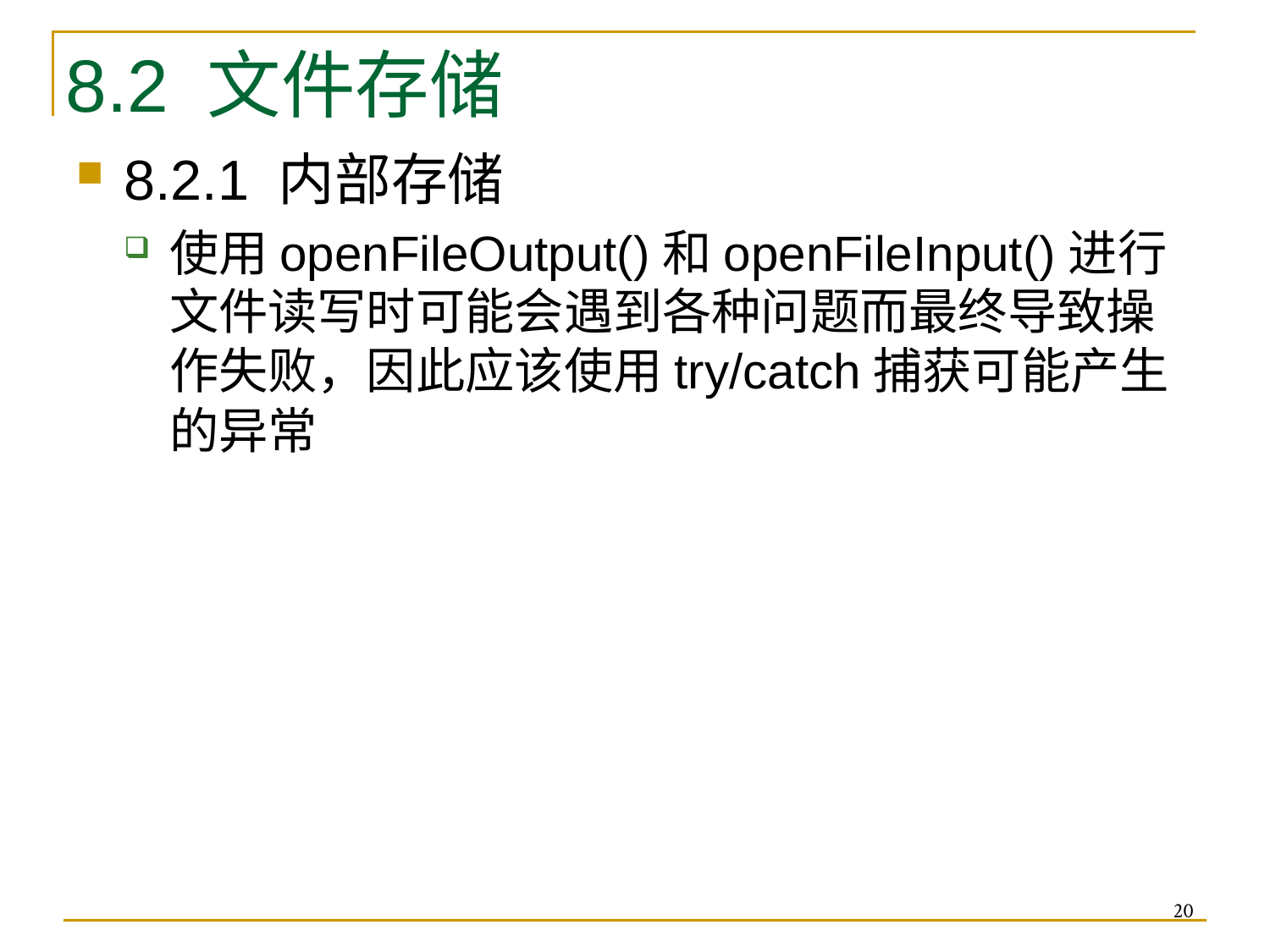

# 8.2 文件存储
8.2.1 内部存储
使用openFileOutput()和openFileInput()进行文件读写时可能会遇到各种问题而最终导致操作失败，因此应该使用try/catch捕获可能产生的异常
20